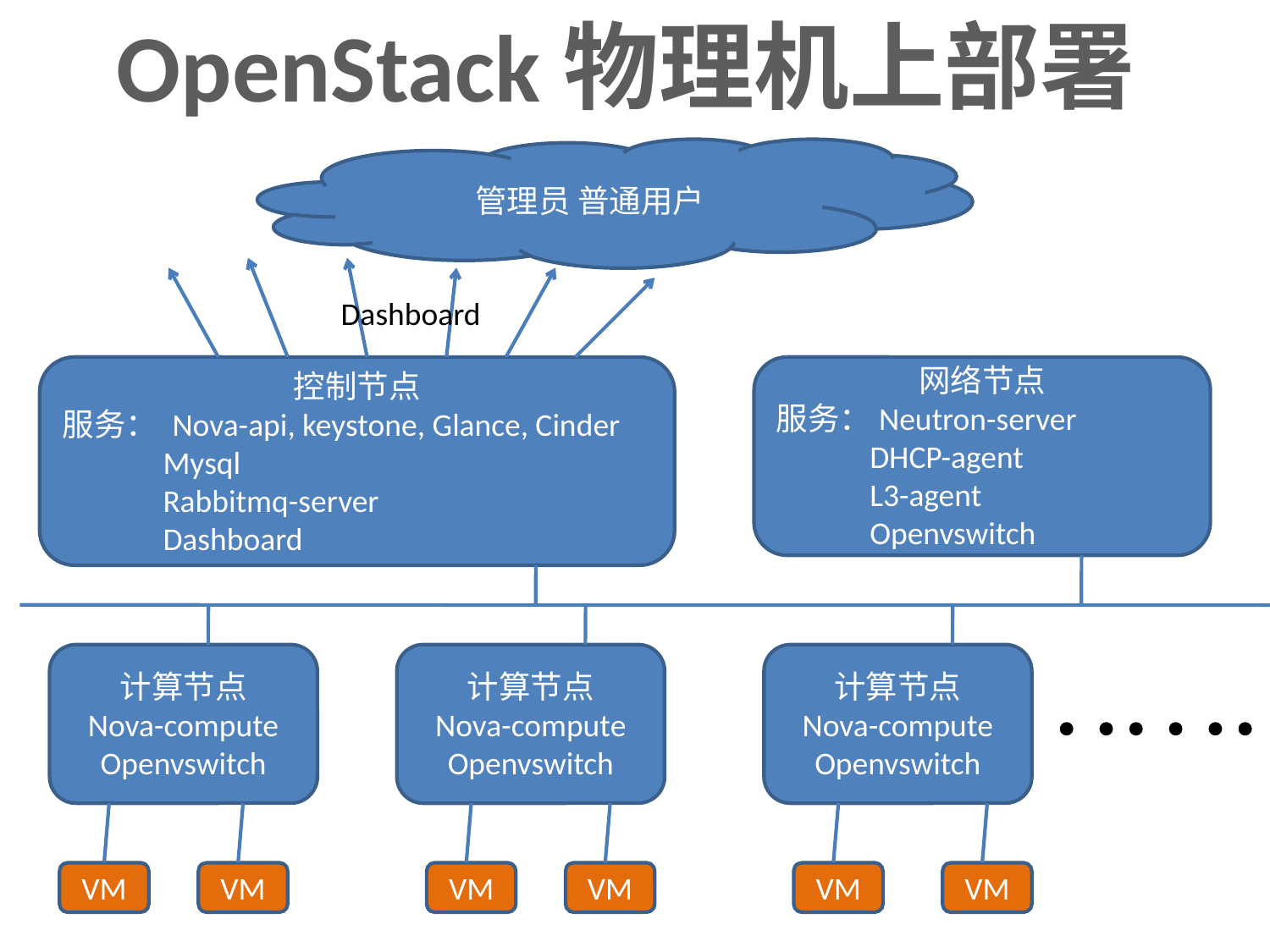

OpenStack物理机上部署
管理员 普通用户
Dashboard
控制节点
服务： Nova-api, keystone, Glance, Cinder
              Mysql
              Rabbitmq-server
              Dashboard
网络节点
服务：Neutron-server
             DHCP-agent
             L3-agent
             Openvswitch
计算节点
Nova-compute
Openvswitch
计算节点
Nova-compute
Openvswitch
计算节点
Nova-compute
Openvswitch

VM
VM
VM
VM
VM
VM